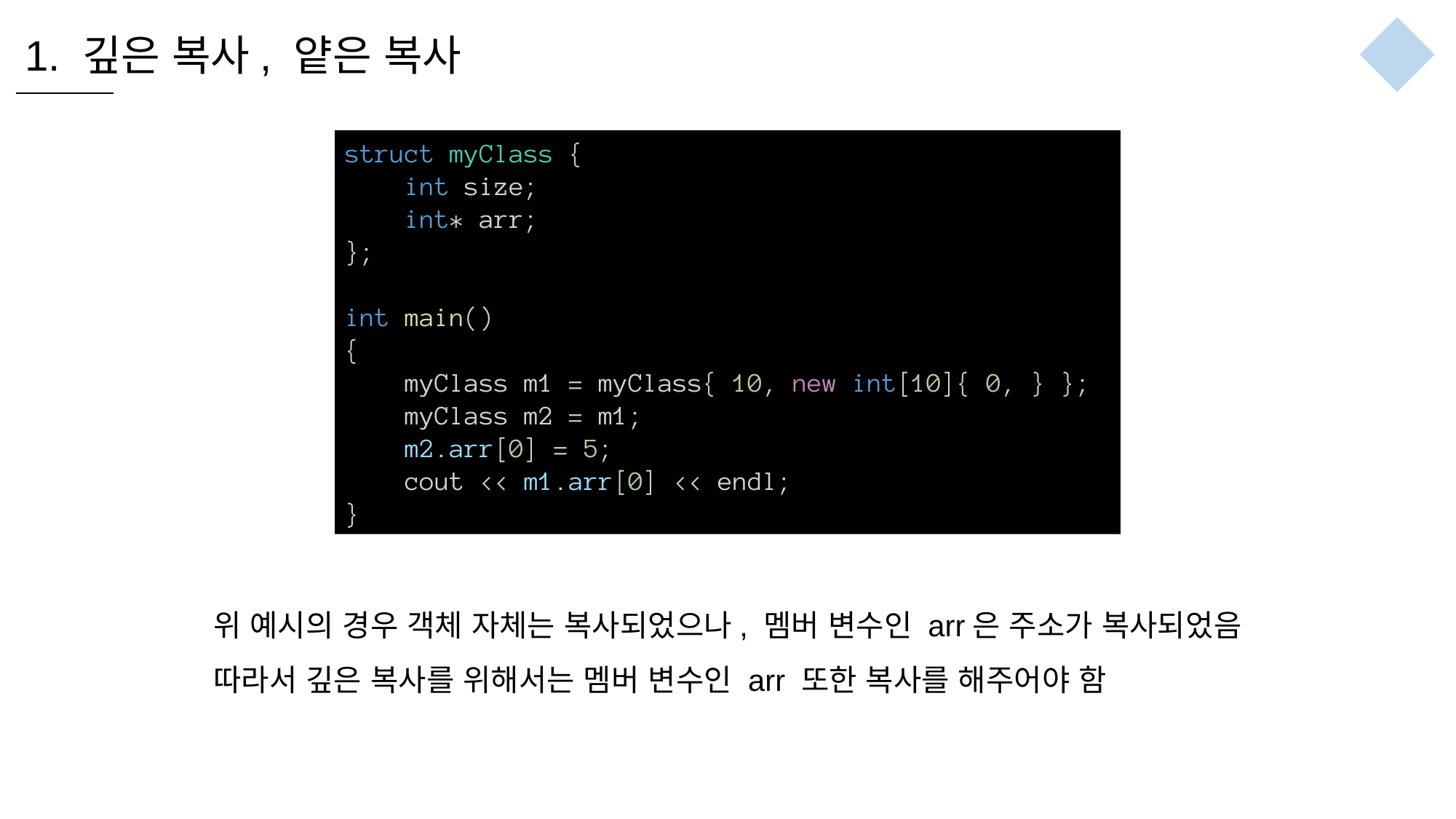

1. 깊은 복사, 얕은 복사
struct myClass {
    int size;
    int* arr;
};
int main()
{
    myClass m1 = myClass{ 10, new int[10]{ 0, } };
    myClass m2 = m1;
    m2.arr[0] = 5;
    cout << m1.arr[0] << endl;
}
위 예시의 경우 객체 자체는 복사되었으나, 멤버 변수인 arr은 주소가 복사되었음
따라서 깊은 복사를 위해서는 멤버 변수인 arr 또한 복사를 해주어야 함